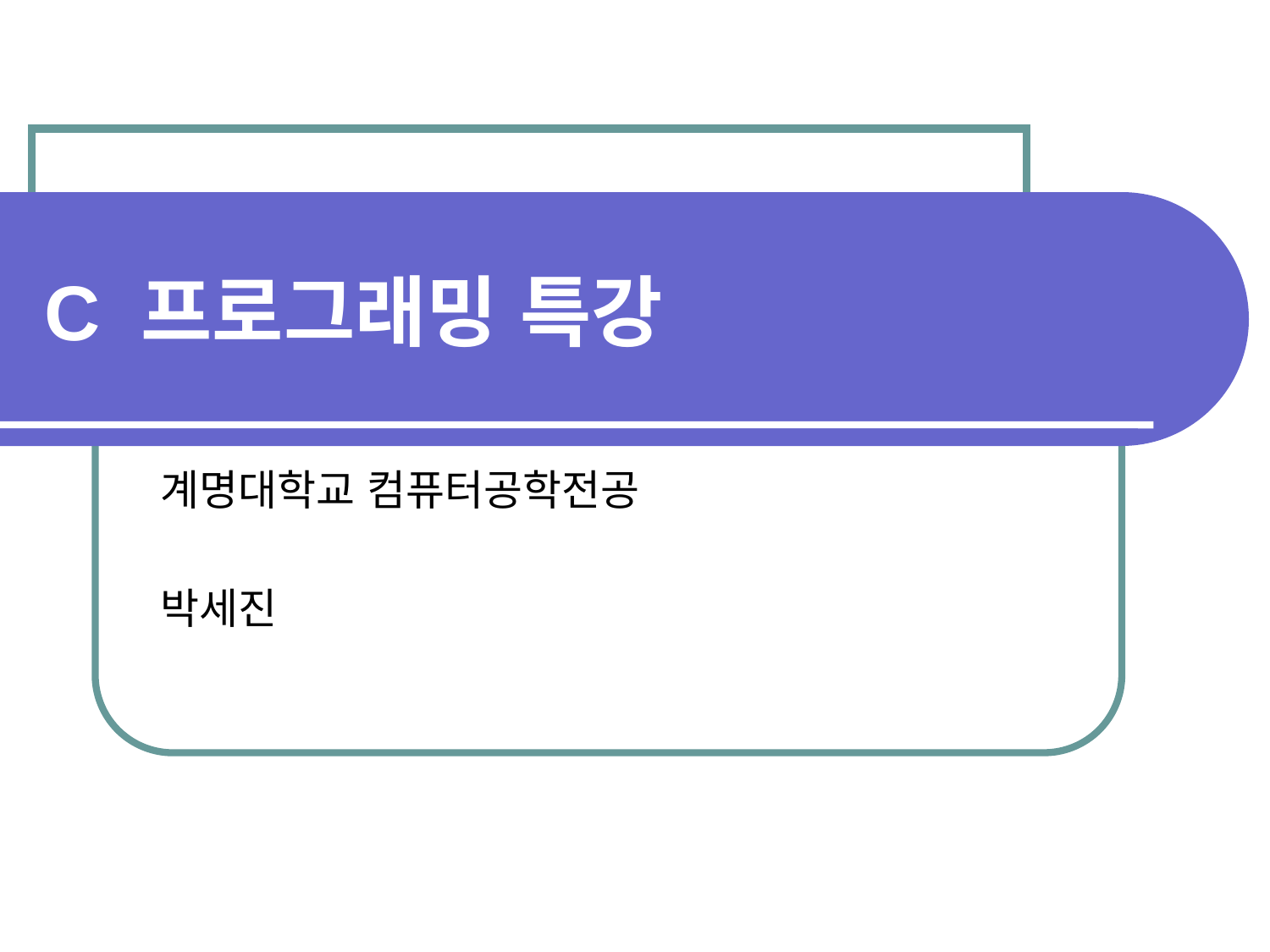

# C 프로그래밍 특강
계명대학교 컴퓨터공학전공

박세진